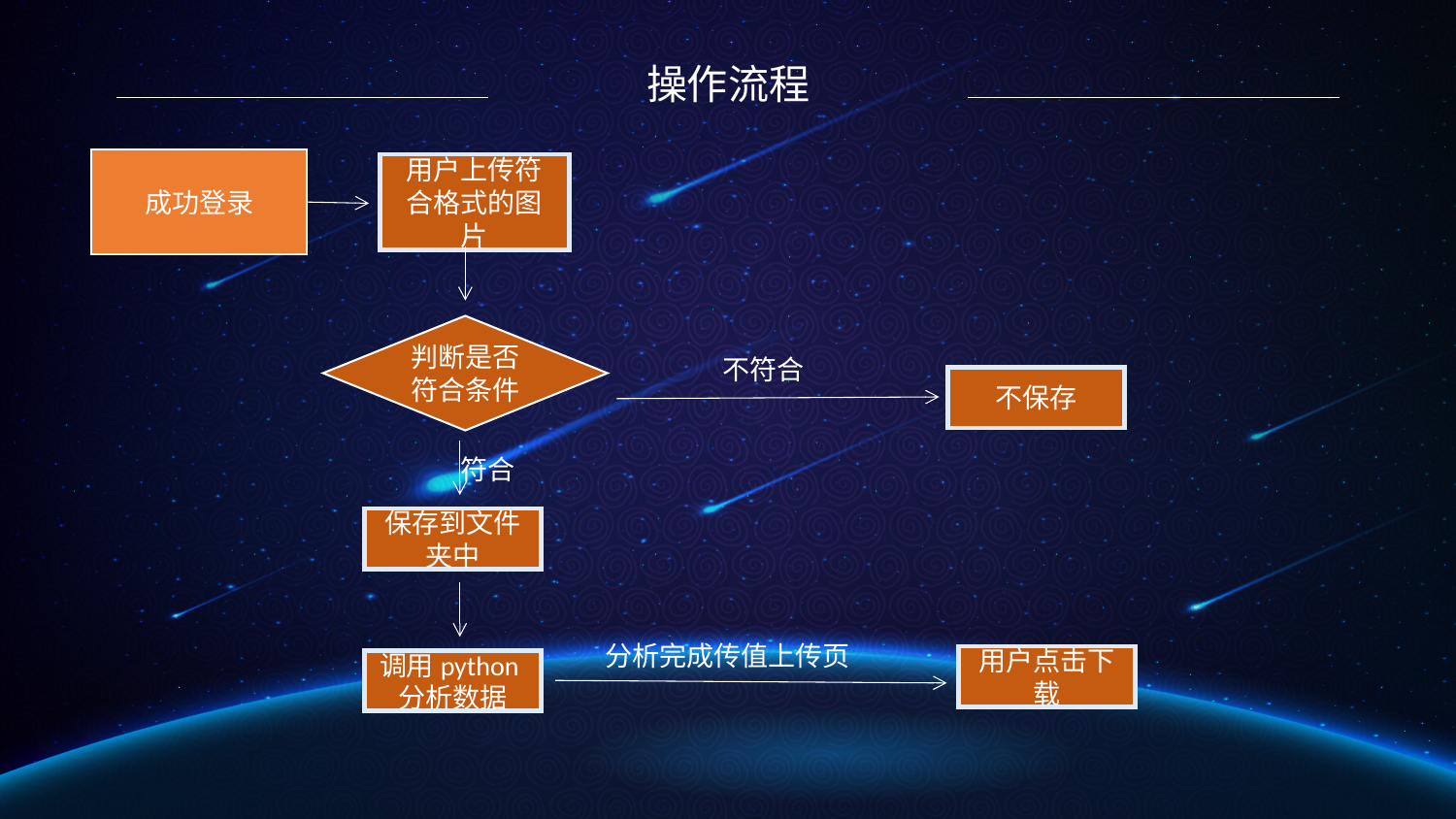

操作流程

成功登录
用户上传符合格式的图片
判断是否符合条件
不符合
不保存
符合
保存到文件夹中
分析完成传值上传页
用户点击下载
调用python分析数据